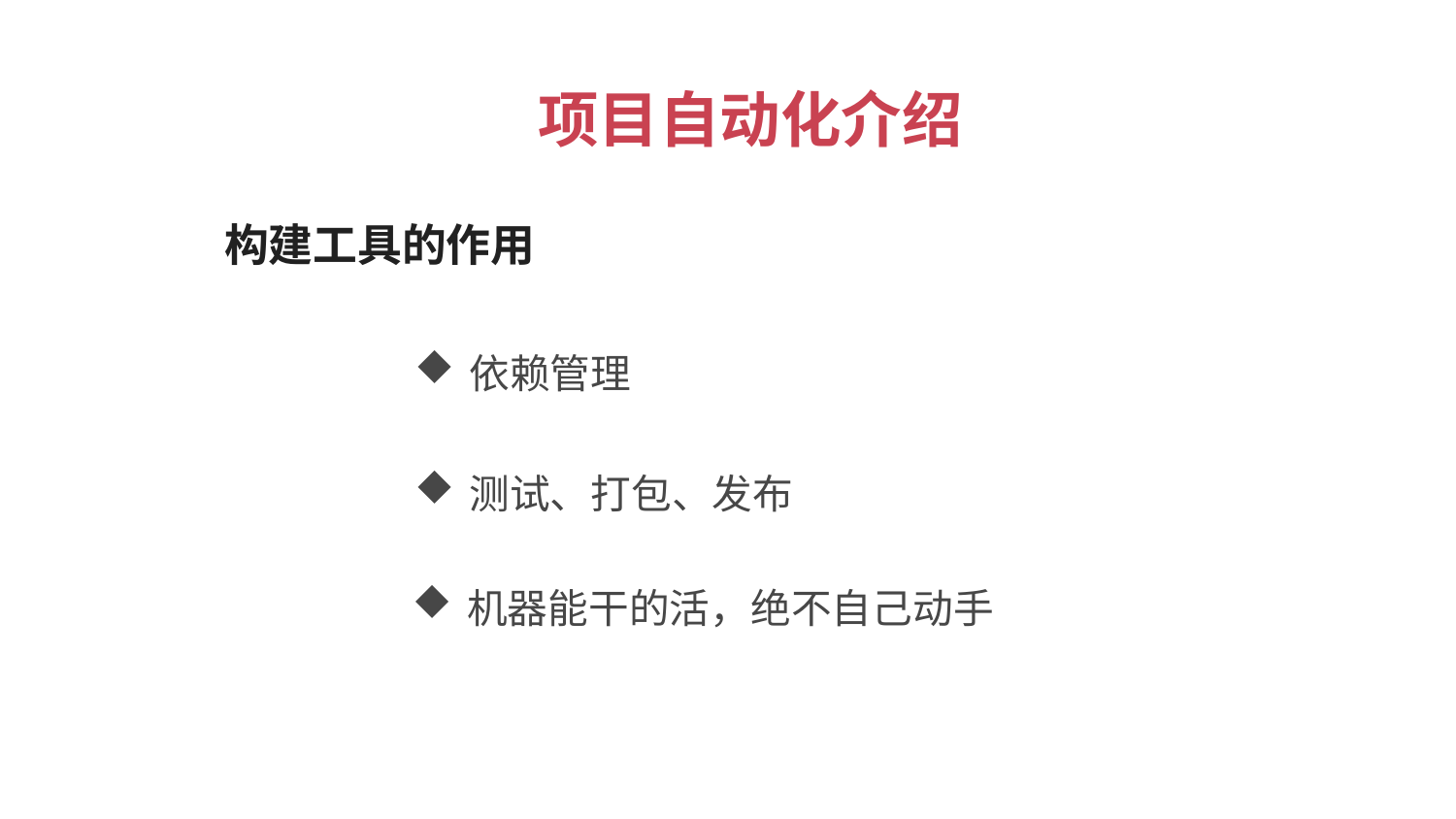

项目自动化介绍
 构建工具的作用
依赖管理
测试、打包、发布
机器能干的活，绝不自己动手